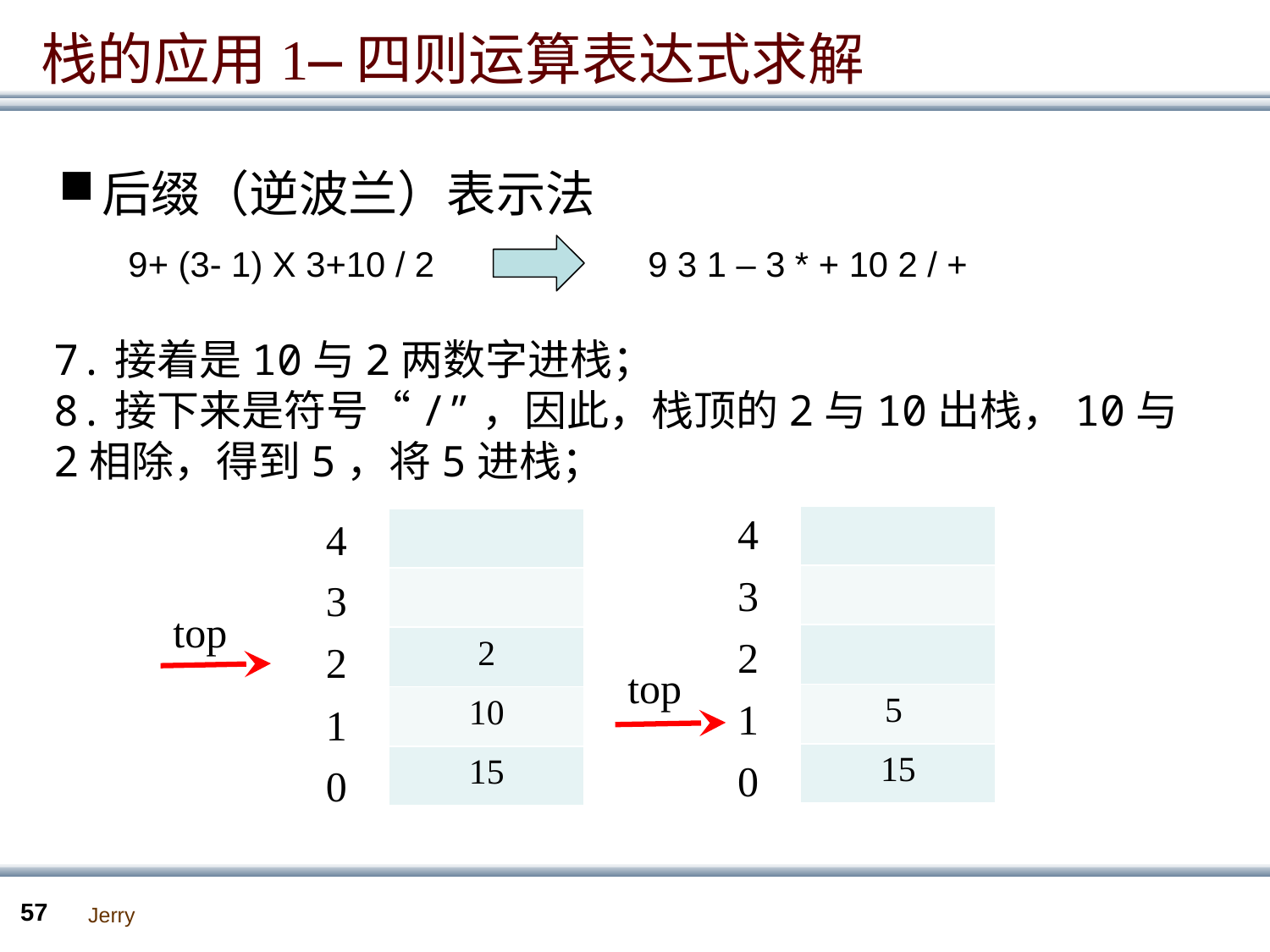

栈的应用1—四则运算表达式求解
后缀（逆波兰）表示法
9+ (3- 1) X 3+10 / 2

9 3 1 – 3 * + 10 2 / +
7.接着是10与2两数字进栈；
8.接下来是符号“/”，因此，栈顶的2与10出栈，10与2相除，得到5，将5进栈；
4
|  |
| --- |
|  |
|  |
| 5 |
| 15 |
4
|  |
| --- |
|  |
| 2 |
| 10 |
| 15 |
3
3
top
2
2
top
1
1
0
0